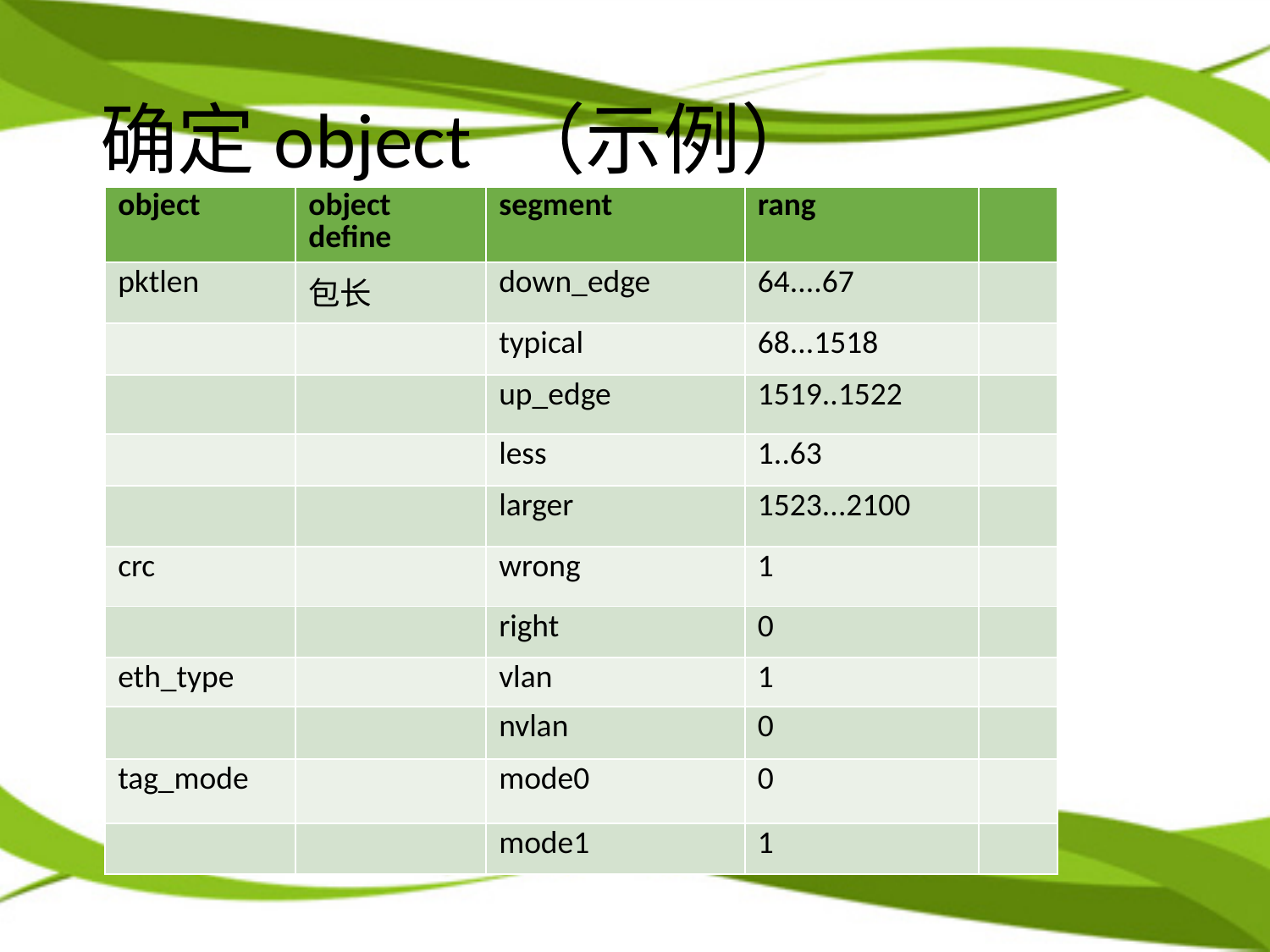

# 确定object （示例）
| object | object define | segment | rang |  |
| --- | --- | --- | --- | --- |
| pktlen | 包长 | down\_edge | 64....67 |  |
|  |  | typical | 68...1518 |  |
|  |  | up\_edge | 1519..1522 |  |
|  |  | less | 1..63 |  |
|  |  | larger | 1523...2100 |  |
| crc |  | wrong | 1 |  |
|  |  | right | 0 |  |
| eth\_type |  | vlan | 1 |  |
|  |  | nvlan | 0 |  |
| tag\_mode |  | mode0 | 0 |  |
|  |  | mode1 | 1 |  |